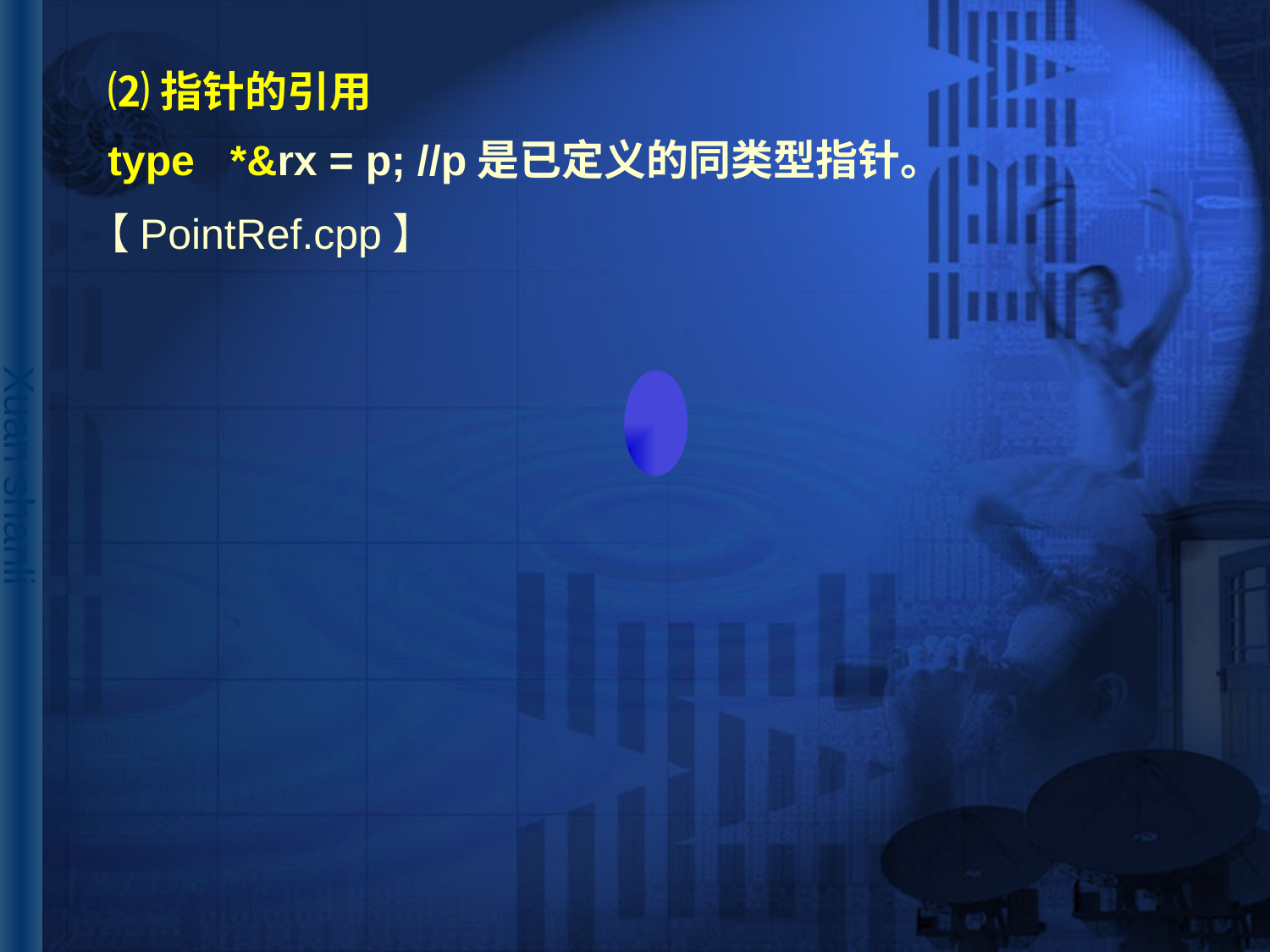

# ⑵指针的引用
type   *&rx = p; //p是已定义的同类型指针。
【PointRef.cpp】